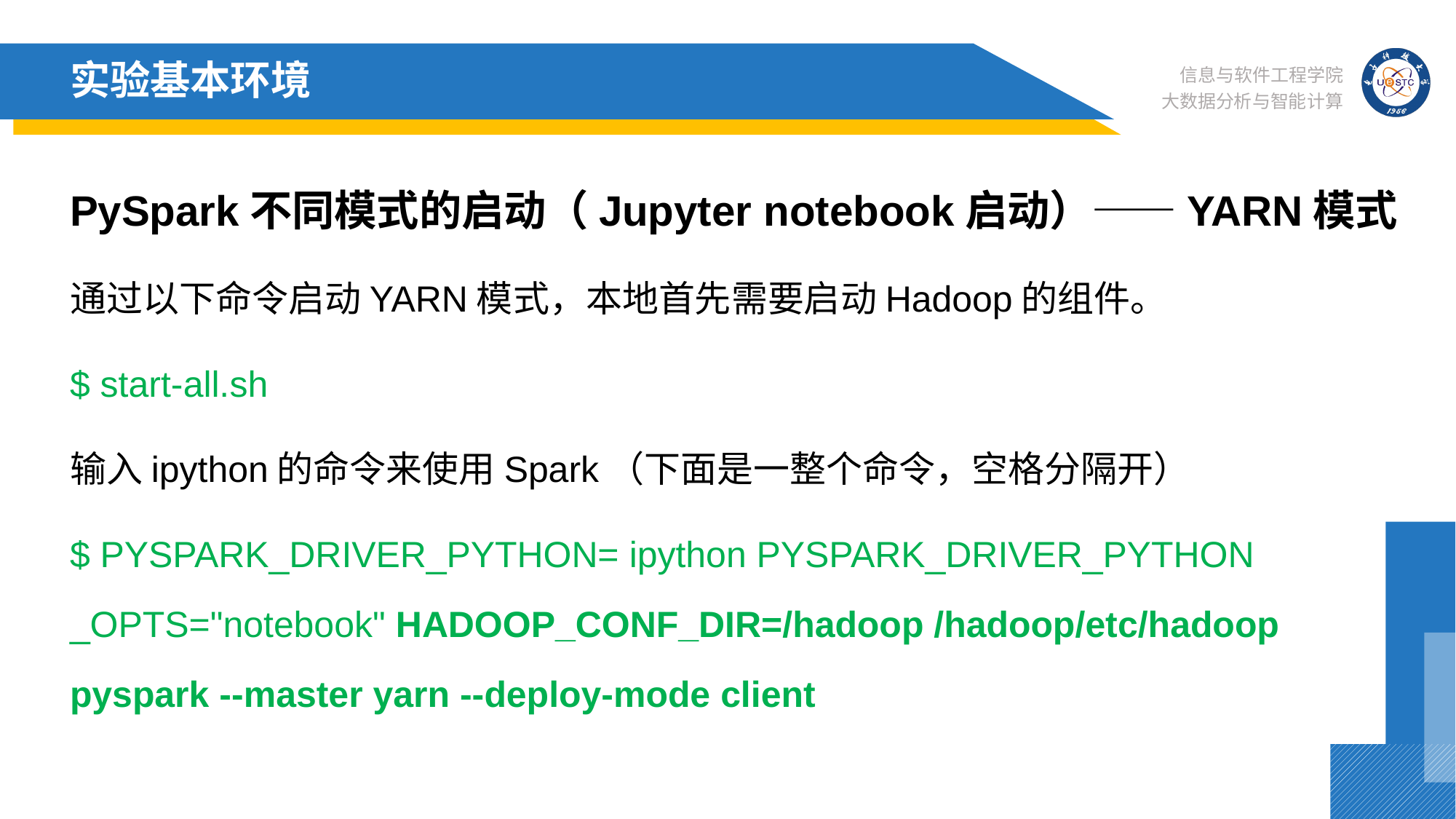

# 实验基本环境
PySpark不同模式的启动（Jupyter notebook启动）——YARN模式
通过以下命令启动YARN模式，本地首先需要启动Hadoop的组件。
$ start-all.sh
输入ipython的命令来使用Spark（下面是一整个命令，空格分隔开）
$ PYSPARK_DRIVER_PYTHON= ipython PYSPARK_DRIVER_PYTHON _OPTS="notebook" HADOOP_CONF_DIR=/hadoop /hadoop/etc/hadoop pyspark --master yarn --deploy-mode client